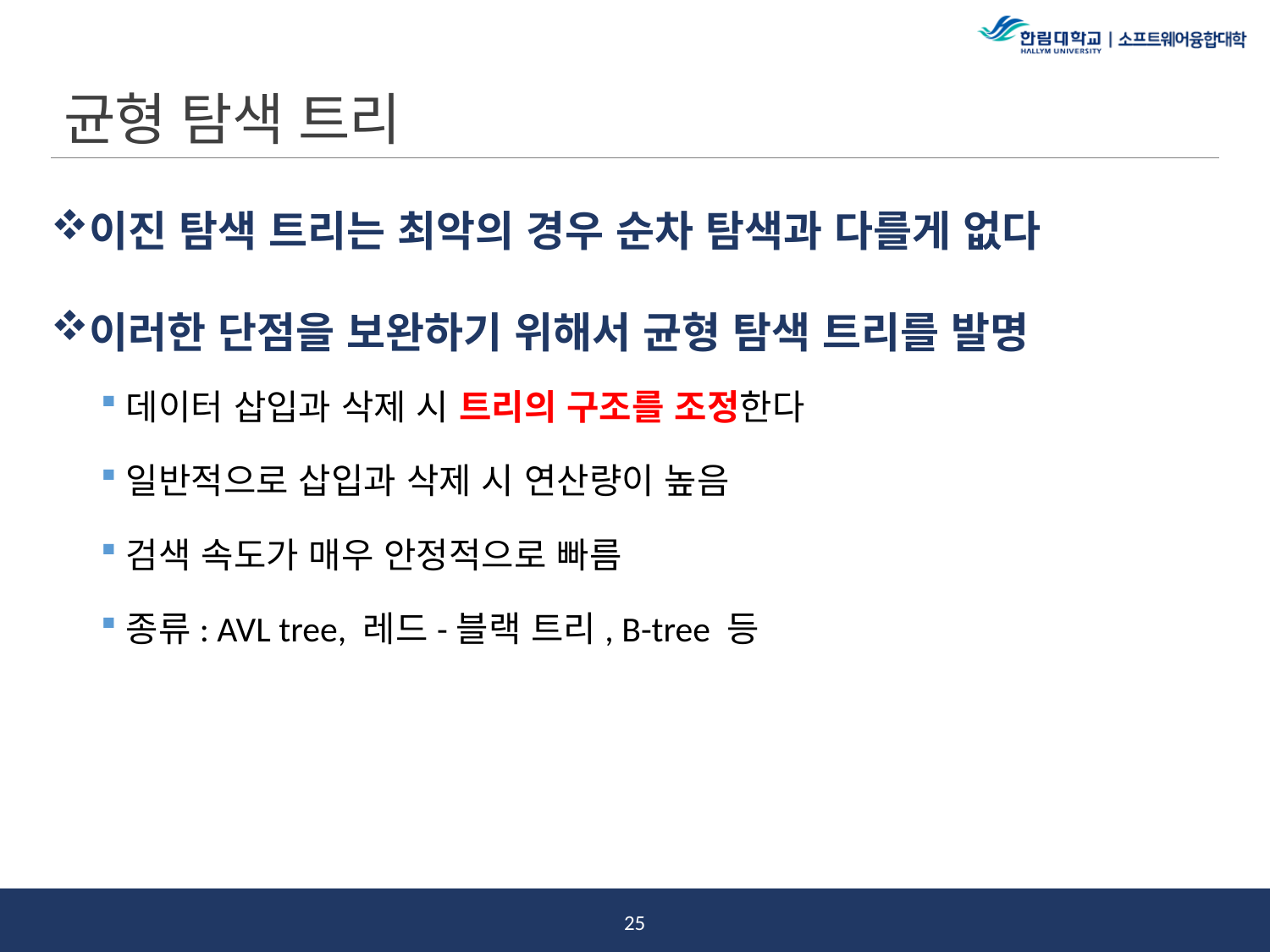

# 균형 탐색 트리
이진 탐색 트리는 최악의 경우 순차 탐색과 다를게 없다
이러한 단점을 보완하기 위해서 균형 탐색 트리를 발명
데이터 삽입과 삭제 시 트리의 구조를 조정한다
일반적으로 삽입과 삭제 시 연산량이 높음
검색 속도가 매우 안정적으로 빠름
종류: AVL tree, 레드-블랙 트리, B-tree 등
25